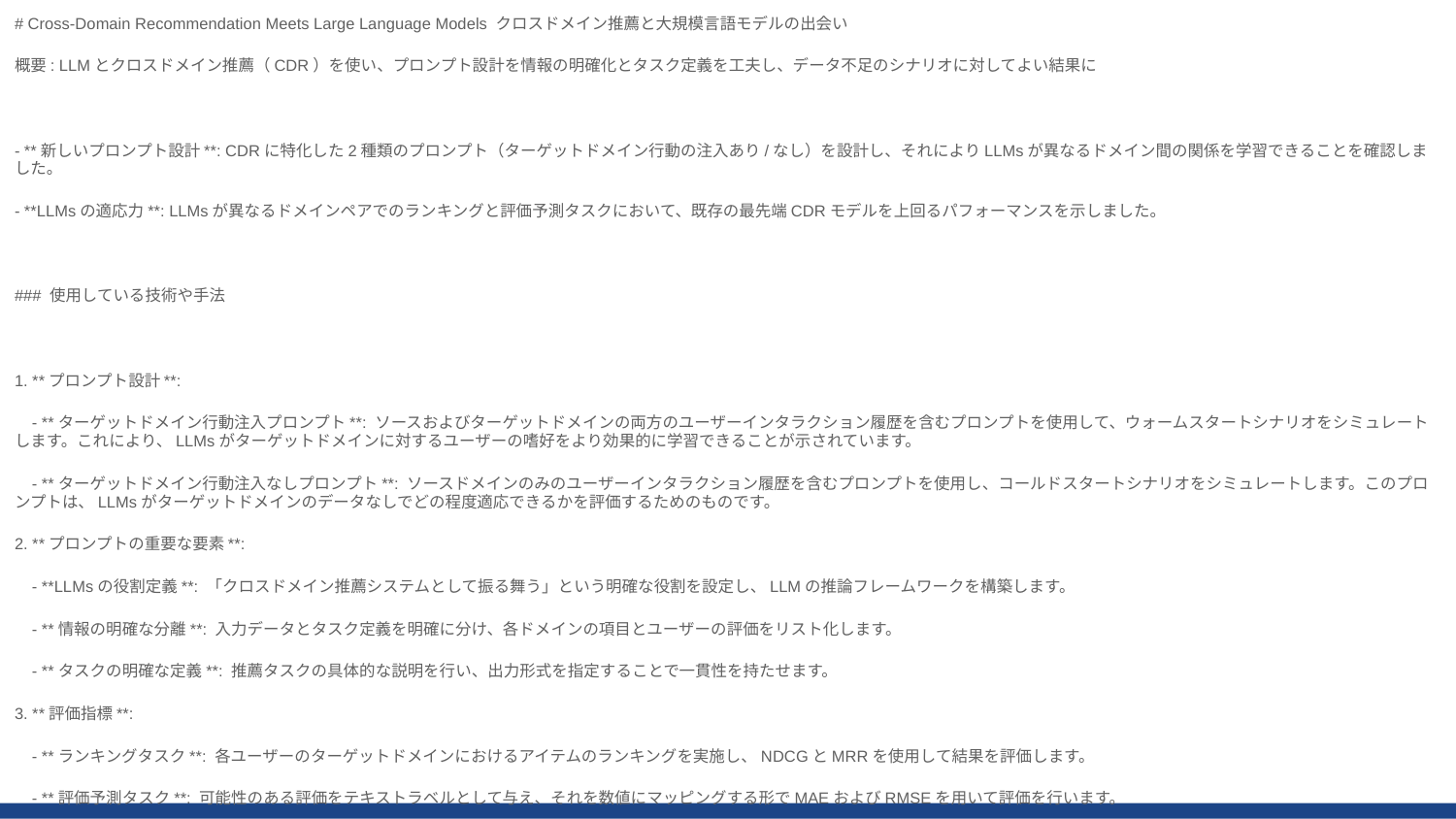

# Cross-Domain Recommendation Meets Large Language Models クロスドメイン推薦と大規模言語モデルの出会い
概要: LLMとクロスドメイン推薦（CDR）を使い、プロンプト設計を情報の明確化とタスク定義を工夫し、データ不足のシナリオに対してよい結果に

- **新しいプロンプト設計**: CDRに特化した2種類のプロンプト（ターゲットドメイン行動の注入あり/なし）を設計し、それによりLLMsが異なるドメイン間の関係を学習できることを確認しました。
- **LLMsの適応力**: LLMsが異なるドメインペアでのランキングと評価予測タスクにおいて、既存の最先端CDRモデルを上回るパフォーマンスを示しました。

### 使用している技術や手法

1. **プロンプト設計**:
    - **ターゲットドメイン行動注入プロンプト**: ソースおよびターゲットドメインの両方のユーザーインタラクション履歴を含むプロンプトを使用して、ウォームスタートシナリオをシミュレートします。これにより、LLMsがターゲットドメインに対するユーザーの嗜好をより効果的に学習できることが示されています。
    - **ターゲットドメイン行動注入なしプロンプト**: ソースドメインのみのユーザーインタラクション履歴を含むプロンプトを使用し、コールドスタートシナリオをシミュレートします。このプロンプトは、LLMsがターゲットドメインのデータなしでどの程度適応できるかを評価するためのものです。
2. **プロンプトの重要な要素**:
    - **LLMsの役割定義**: 「クロスドメイン推薦システムとして振る舞う」という明確な役割を設定し、LLMの推論フレームワークを構築します。
    - **情報の明確な分離**: 入力データとタスク定義を明確に分け、各ドメインの項目とユーザーの評価をリスト化します。
    - **タスクの明確な定義**: 推薦タスクの具体的な説明を行い、出力形式を指定することで一貫性を持たせます。
3. **評価指標**:
    - **ランキングタスク**: 各ユーザーのターゲットドメインにおけるアイテムのランキングを実施し、NDCGとMRRを使用して結果を評価します。
    - **評価予測タスク**: 可能性のある評価をテキストラベルとして与え、それを数値にマッピングする形でMAEおよびRMSEを用いて評価を行います。

タスク定義において工夫した点は以下の通りです：

1. **明確な役割定義**: プロンプト内でLLMに「クロスドメイン推薦システム」としての具体的な役割を与え、これによりモデルが推奨タスクを正しく認識し、推論に適切に取り組むようにしました。例えば、「あなたはクロスドメイン推薦システムとして行動します」という形で、モデルに期待される行動を明示しました。
2. **入力データとタスクの分離**: タスクの定義と入力データ（ユーザーの過去の評価や推薦候補）を明確に分離し、それぞれがどう関わるかをはっきりさせました。これにより、モデルが必要な情報を適切に解釈し、混乱を減らすことができるようにしました。
3. **出力形式の具体化**: タスクを「どのように実行するか」をはっきりと示し、例えば「評価を 'Very Unlikely', 'Likely' などのラベルで出力する」や「与えられたリストの項目をランキング順に並べる」といった具体的な出力形式を定義しました。これにより、モデルの回答がより一貫性を持ち、望ましい形式で返されるようにしました。

これらの工夫によって、LLMはより効率的に情報を利用し、クロスドメインでのユーザー嗜好の推論に成功